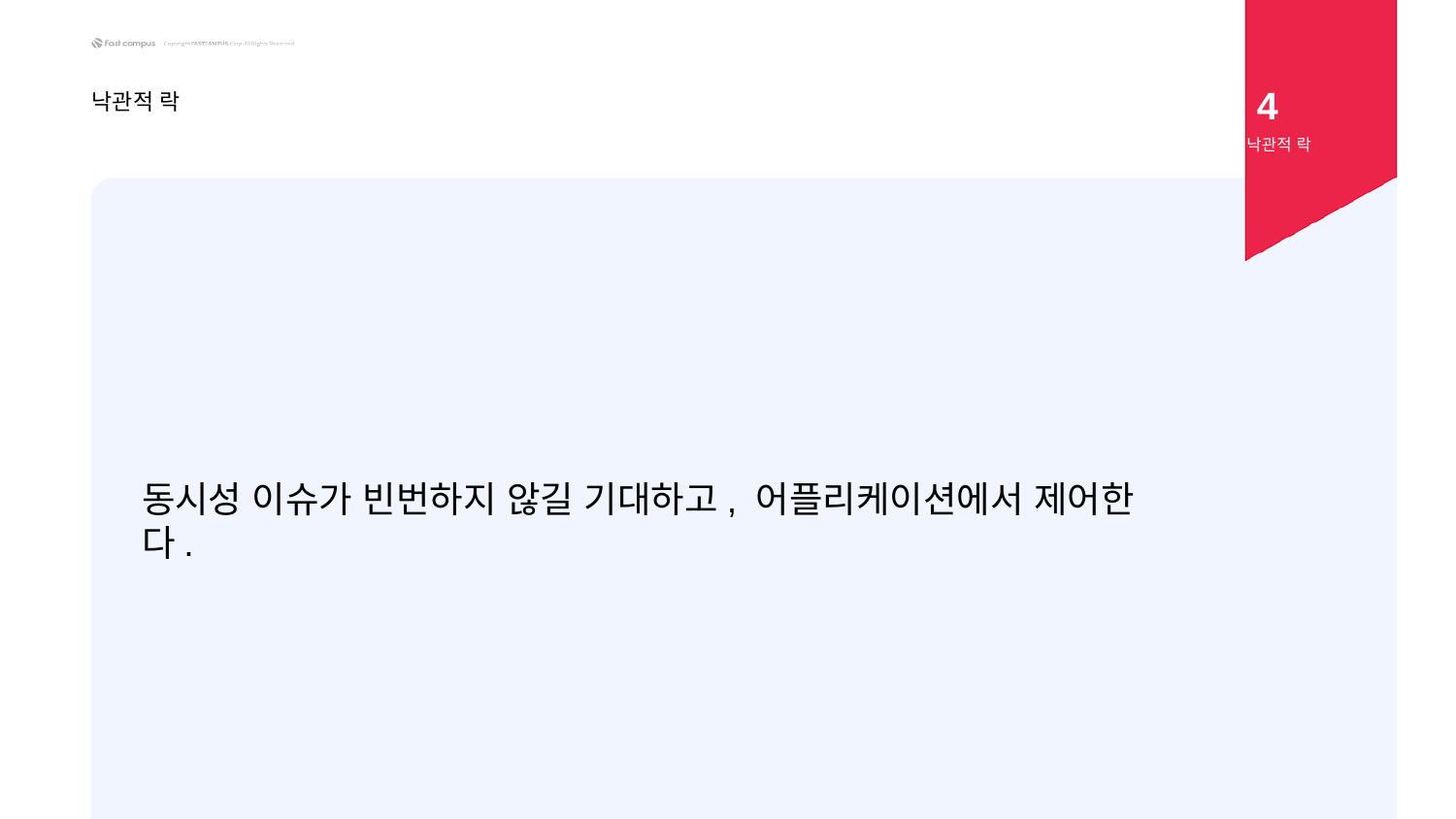

4
낙관적 락
낙관적 락
동시성 이슈가 빈번하지 않길 기대하고, 어플리케이션에서 제어한다.